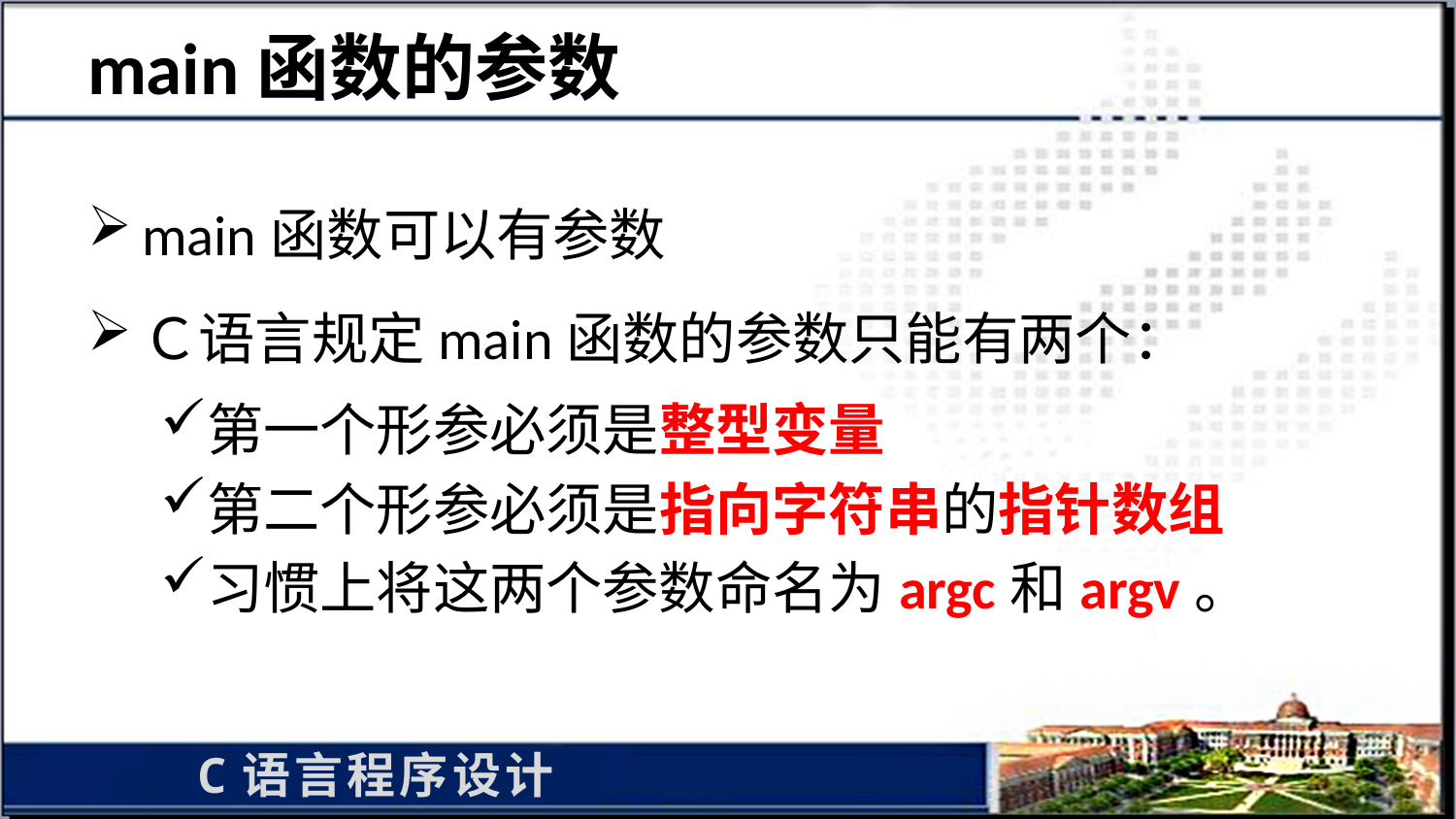

# main函数的参数
main函数可以有参数
Ｃ语言规定main函数的参数只能有两个：
第一个形参必须是整型变量
第二个形参必须是指向字符串的指针数组
习惯上将这两个参数命名为argc和argv。